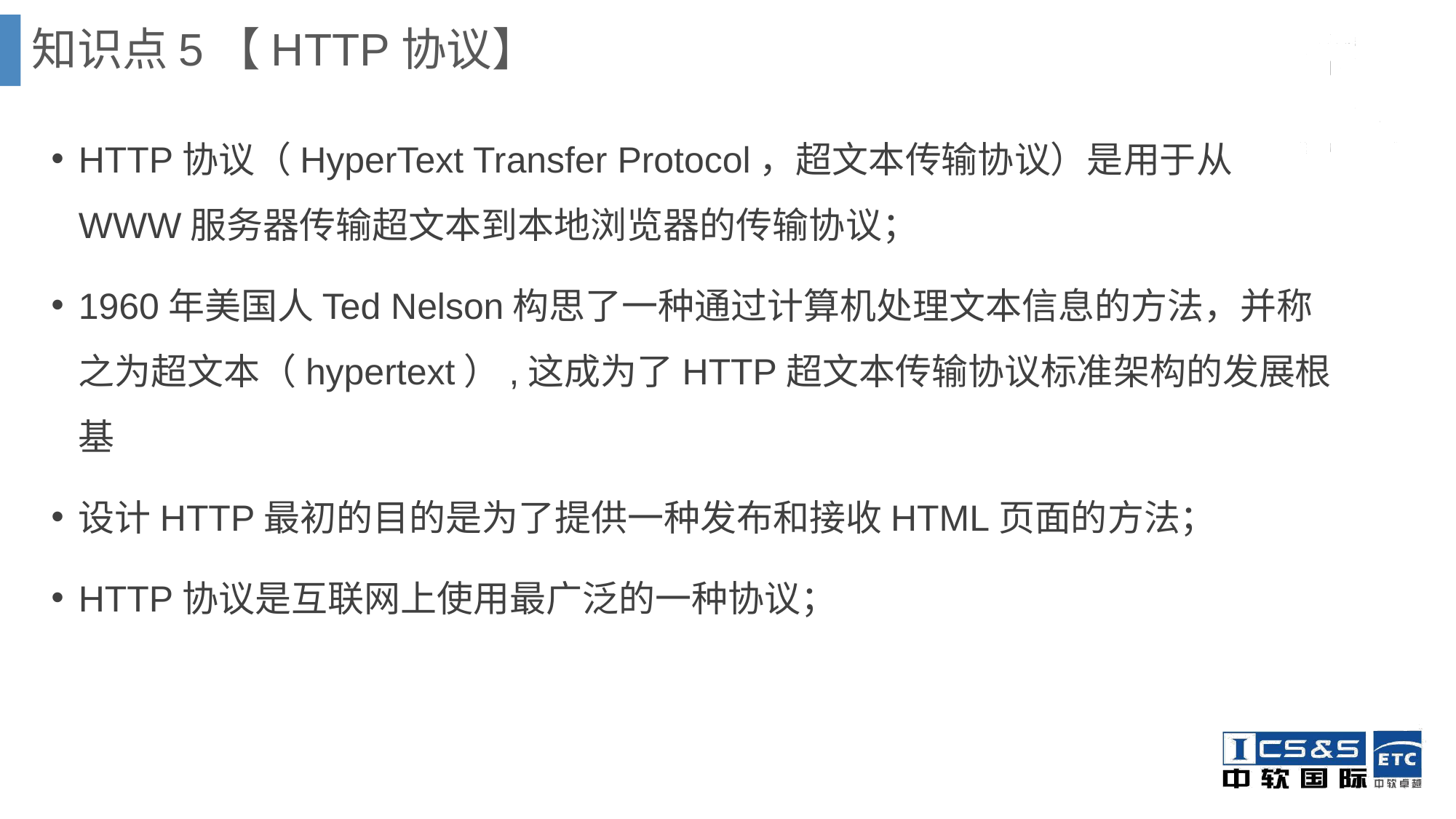

知识点5【HTTP协议】
HTTP协议（HyperText Transfer Protocol，超文本传输协议）是用于从WWW服务器传输超文本到本地浏览器的传输协议；
1960年美国人Ted Nelson构思了一种通过计算机处理文本信息的方法，并称之为超文本（hypertext）,这成为了HTTP超文本传输协议标准架构的发展根基
设计HTTP最初的目的是为了提供一种发布和接收HTML页面的方法；
HTTP协议是互联网上使用最广泛的一种协议；